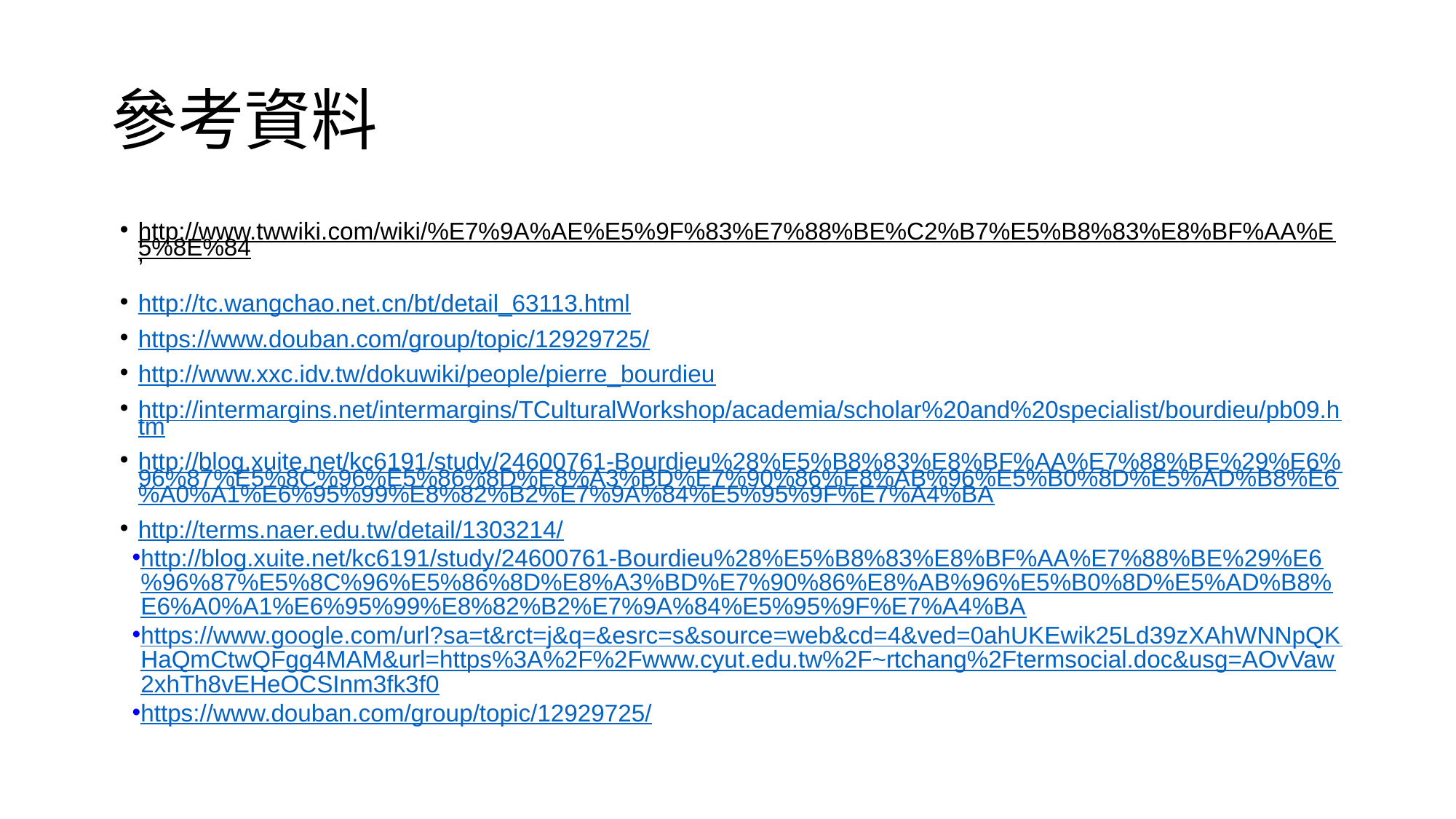

# 參考資料
http://www.twwiki.com/wiki/%E7%9A%AE%E5%9F%83%E7%88%BE%C2%B7%E5%B8%83%E8%BF%AA%E5%8E%84’
http://tc.wangchao.net.cn/bt/detail_63113.html
https://www.douban.com/group/topic/12929725/
http://www.xxc.idv.tw/dokuwiki/people/pierre_bourdieu
http://intermargins.net/intermargins/TCulturalWorkshop/academia/scholar%20and%20specialist/bourdieu/pb09.htm
http://blog.xuite.net/kc6191/study/24600761-Bourdieu%28%E5%B8%83%E8%BF%AA%E7%88%BE%29%E6%96%87%E5%8C%96%E5%86%8D%E8%A3%BD%E7%90%86%E8%AB%96%E5%B0%8D%E5%AD%B8%E6%A0%A1%E6%95%99%E8%82%B2%E7%9A%84%E5%95%9F%E7%A4%BA
http://terms.naer.edu.tw/detail/1303214/
http://blog.xuite.net/kc6191/study/24600761-Bourdieu%28%E5%B8%83%E8%BF%AA%E7%88%BE%29%E6%96%87%E5%8C%96%E5%86%8D%E8%A3%BD%E7%90%86%E8%AB%96%E5%B0%8D%E5%AD%B8%E6%A0%A1%E6%95%99%E8%82%B2%E7%9A%84%E5%95%9F%E7%A4%BA
https://www.google.com/url?sa=t&rct=j&q=&esrc=s&source=web&cd=4&ved=0ahUKEwik25Ld39zXAhWNNpQKHaQmCtwQFgg4MAM&url=https%3A%2F%2Fwww.cyut.edu.tw%2F~rtchang%2Ftermsocial.doc&usg=AOvVaw2xhTh8vEHeOCSInm3fk3f0
https://www.douban.com/group/topic/12929725/